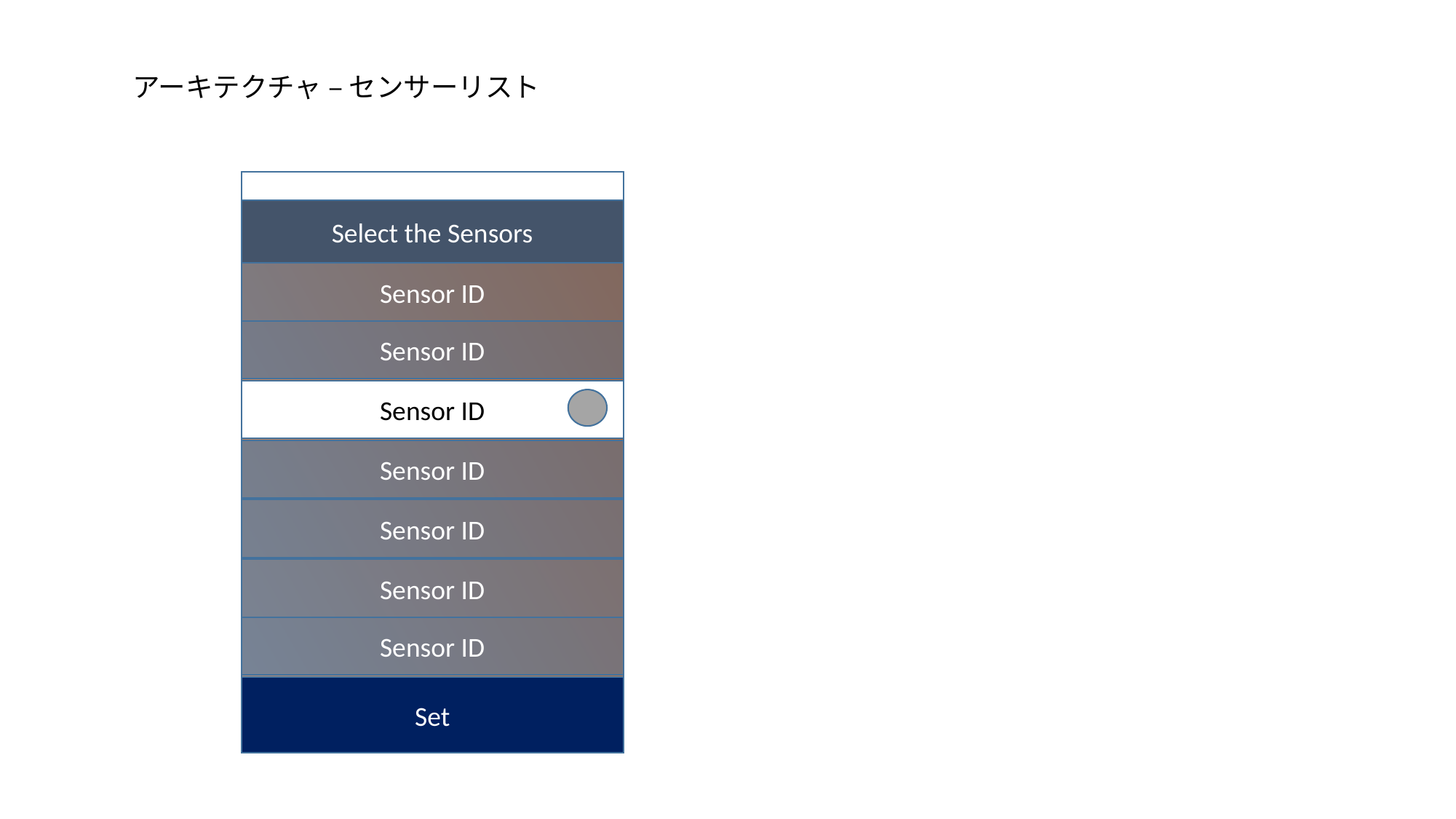

アーキテクチャ – センサーリスト

Select the Sensors
Sensor ID
Sensor ID
Sensor ID

Sensor ID
Sensor ID
Sensor ID
Sensor ID
Set